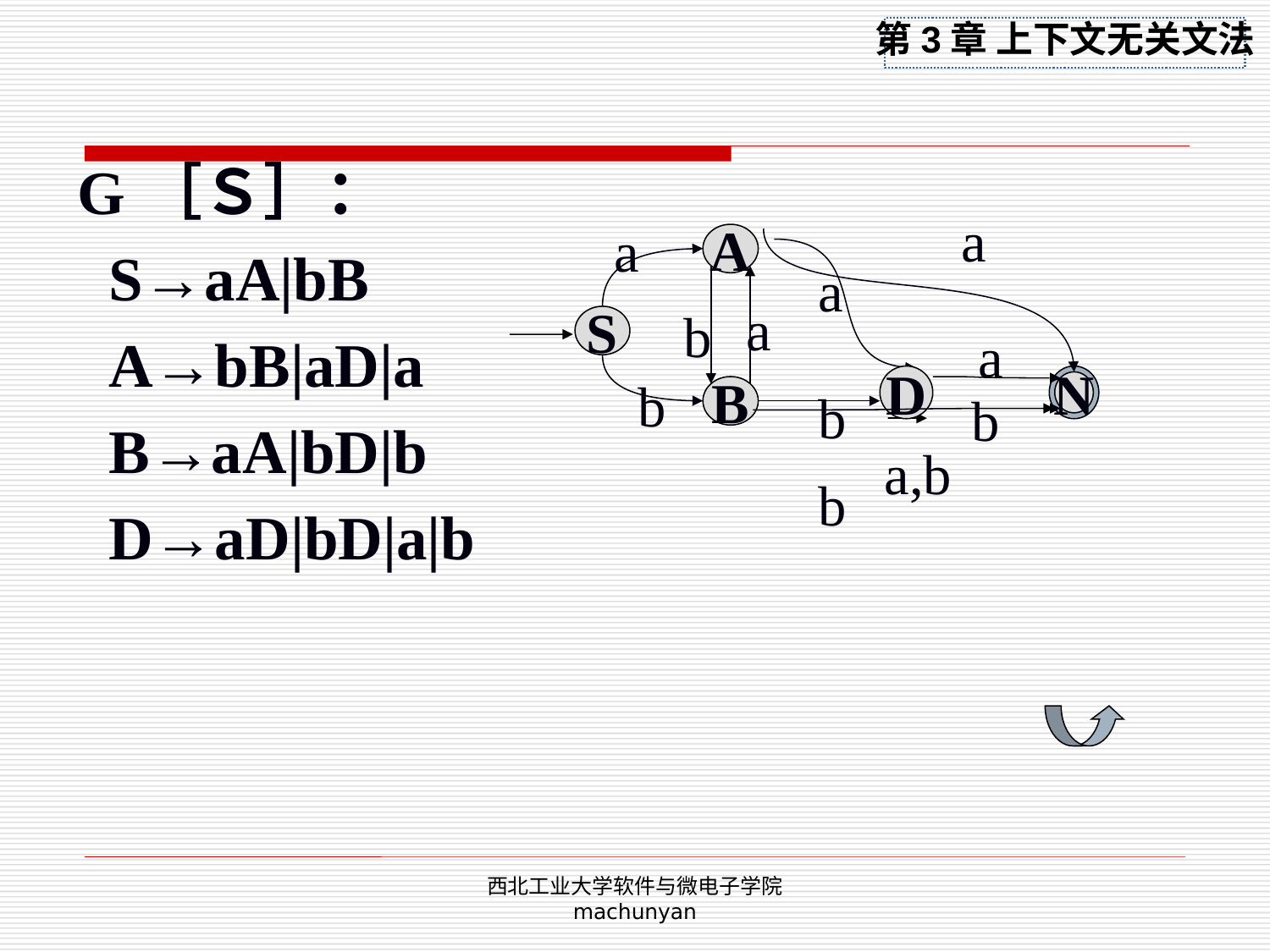

G［Ｓ］：
  S→aA|bB
  A→bB|aD|a
  B→aA|bD|b
  D→aD|bD|a|b
a
a
A
S
D

N
B
a
b
a
a

b
b
b
b
a,b

西北工业大学软件与微电子学院 machunyan
61